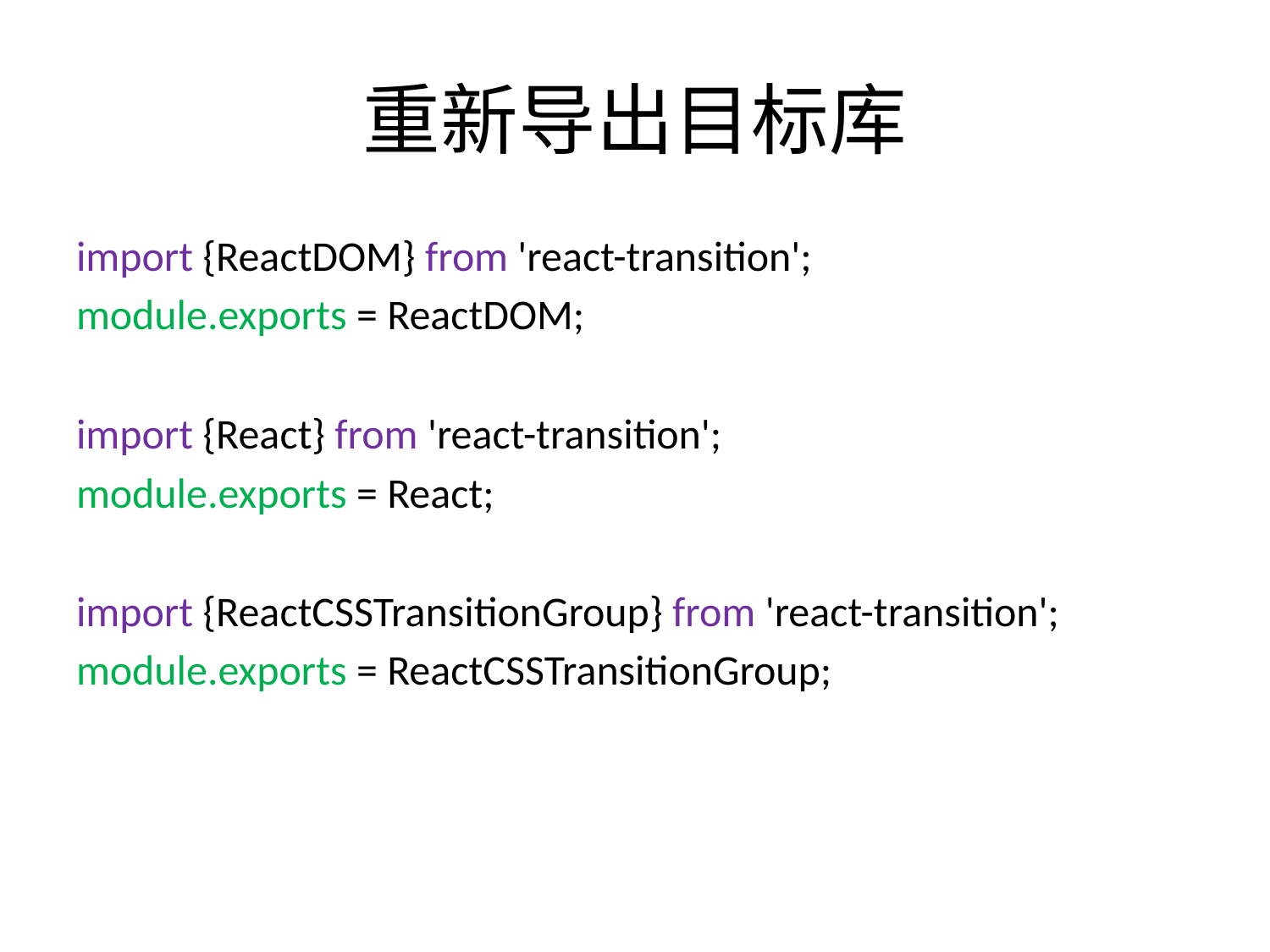

# 重新导出目标库
import {ReactDOM} from 'react-transition';
module.exports = ReactDOM;

import {React} from 'react-transition';
module.exports = React;

import {ReactCSSTransitionGroup} from 'react-transition';
module.exports = ReactCSSTransitionGroup;